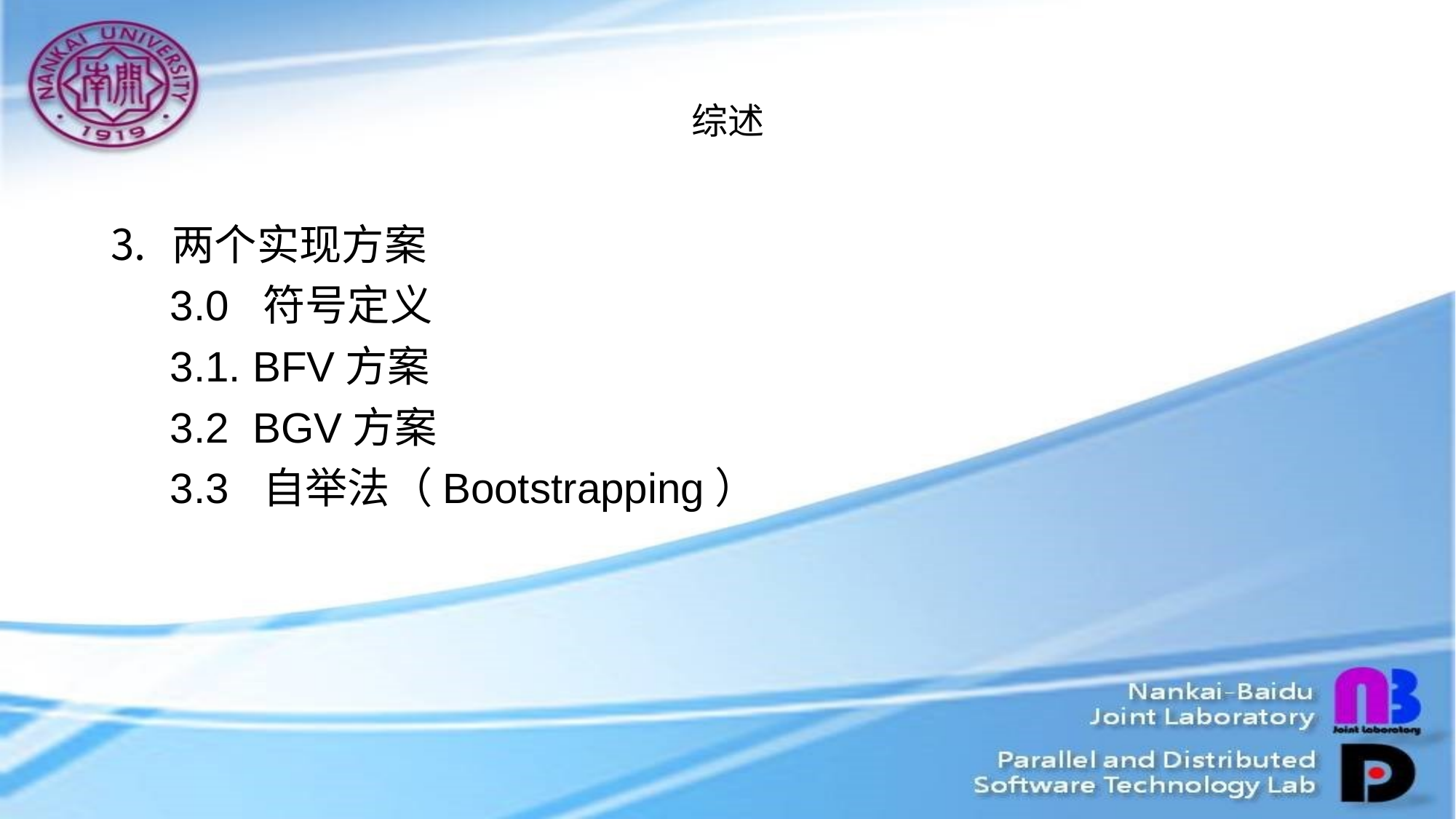

# 综述
两个实现方案
     3.0  符号定义
     3.1. BFV方案
     3.2  BGV方案
     3.3  自举法（Bootstrapping）